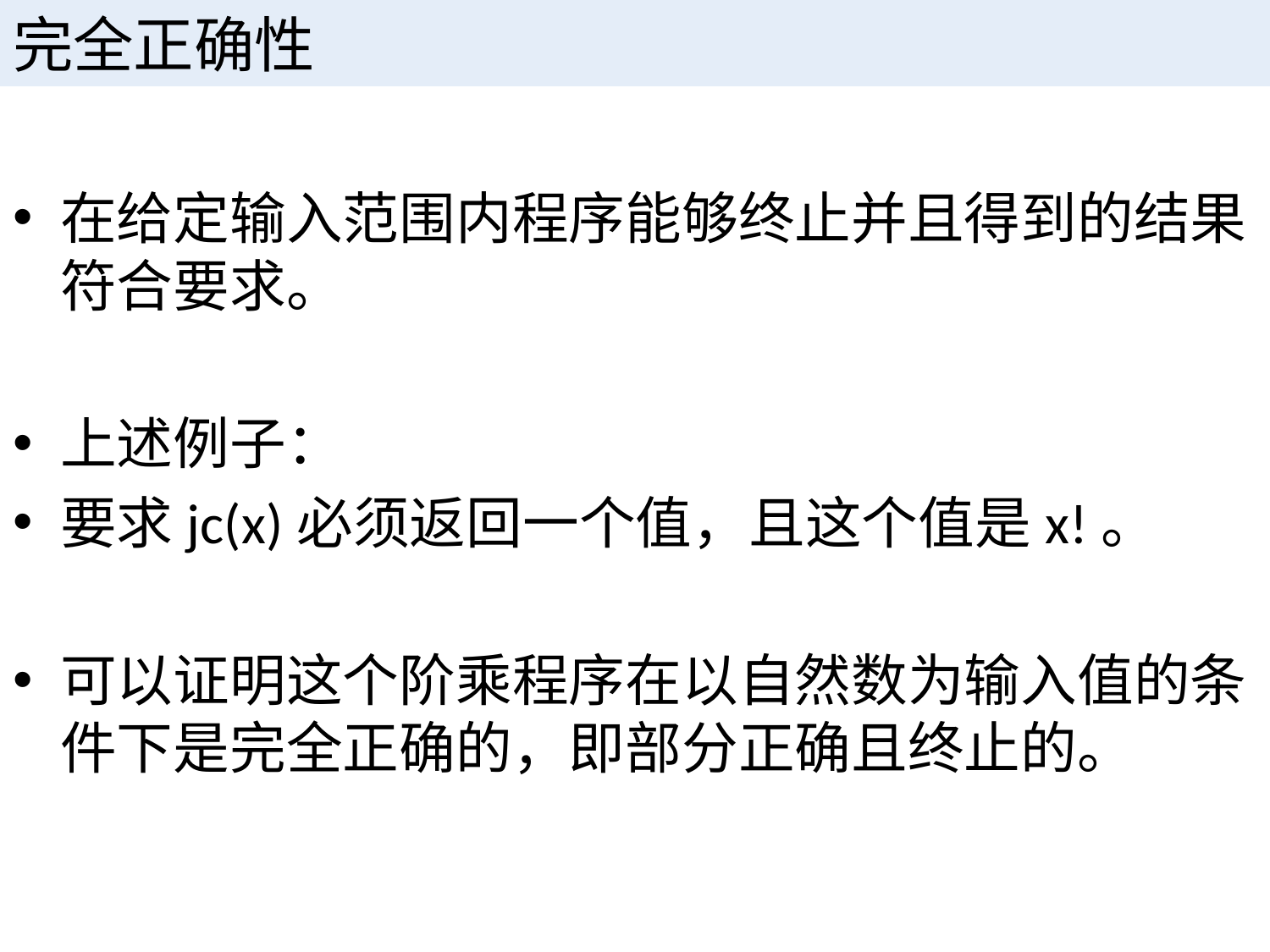

# 完全正确性
在给定输入范围内程序能够终止并且得到的结果符合要求。

上述例子：
要求jc(x)必须返回一个值，且这个值是x!。

可以证明这个阶乘程序在以自然数为输入值的条件下是完全正确的，即部分正确且终止的。